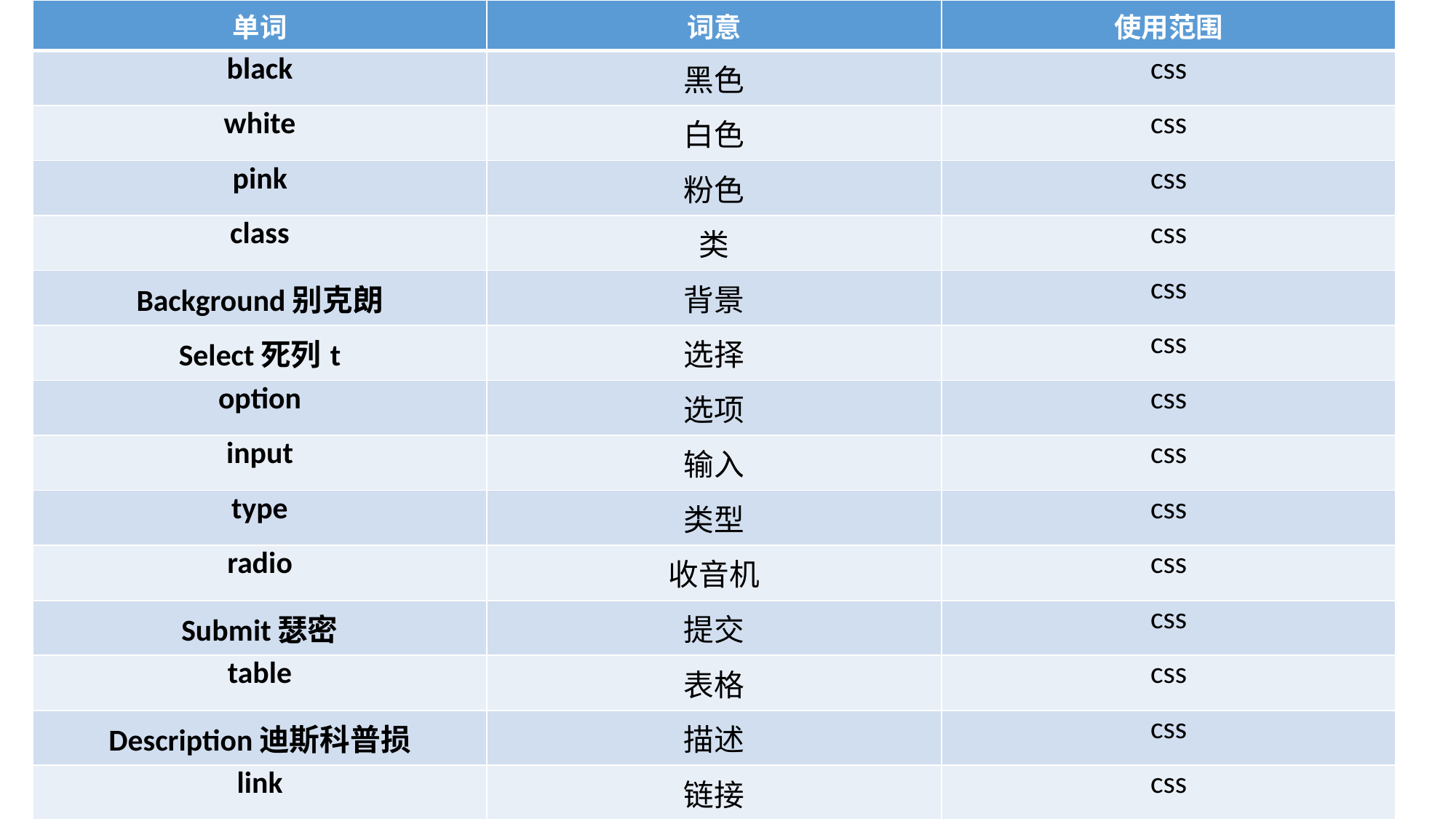

| 单词 | 词意 | 使用范围 |
| --- | --- | --- |
| black | 黑色 | css |
| white | 白色 | css |
| pink | 粉色 | css |
| class | 类 | css |
| Background别克朗 | 背景 | css |
| Select死列t | 选择 | css |
| option | 选项 | css |
| input | 输入 | css |
| type | 类型 | css |
| radio | 收音机 | css |
| Submit瑟密 | 提交 | css |
| table | 表格 | css |
| Description迪斯科普损 | 描述 | css |
| link | 链接 | css |
| Title胎头 | 标题 | css |
| strong | 强壮的 | css |